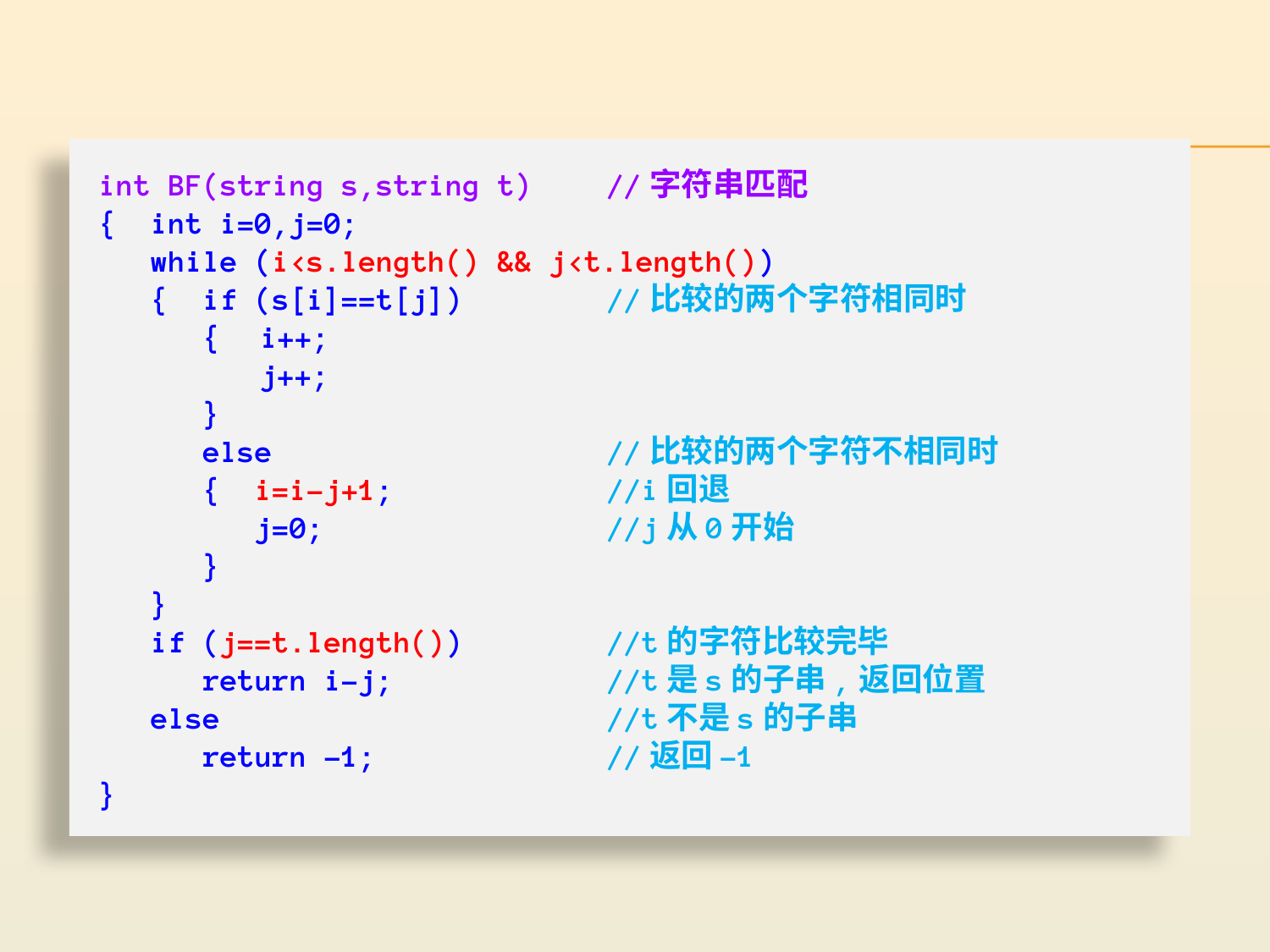

int BF(string s,string t)	//字符串匹配
{  int i=0,j=0;
   while (i<s.length() && j<t.length())
   {  if (s[i]==t[j])		//比较的两个字符相同时
      {	  i++;
	  j++;
      }
      else			//比较的两个字符不相同时
      {  i=i-j+1;		//i回退
         j=0;			//j从0开始
      }
   }
   if (j==t.length())		//t的字符比较完毕
      return i-j;		//t是s的子串,返回位置
   else				//t不是s的子串
      return -1;		//返回-1
}